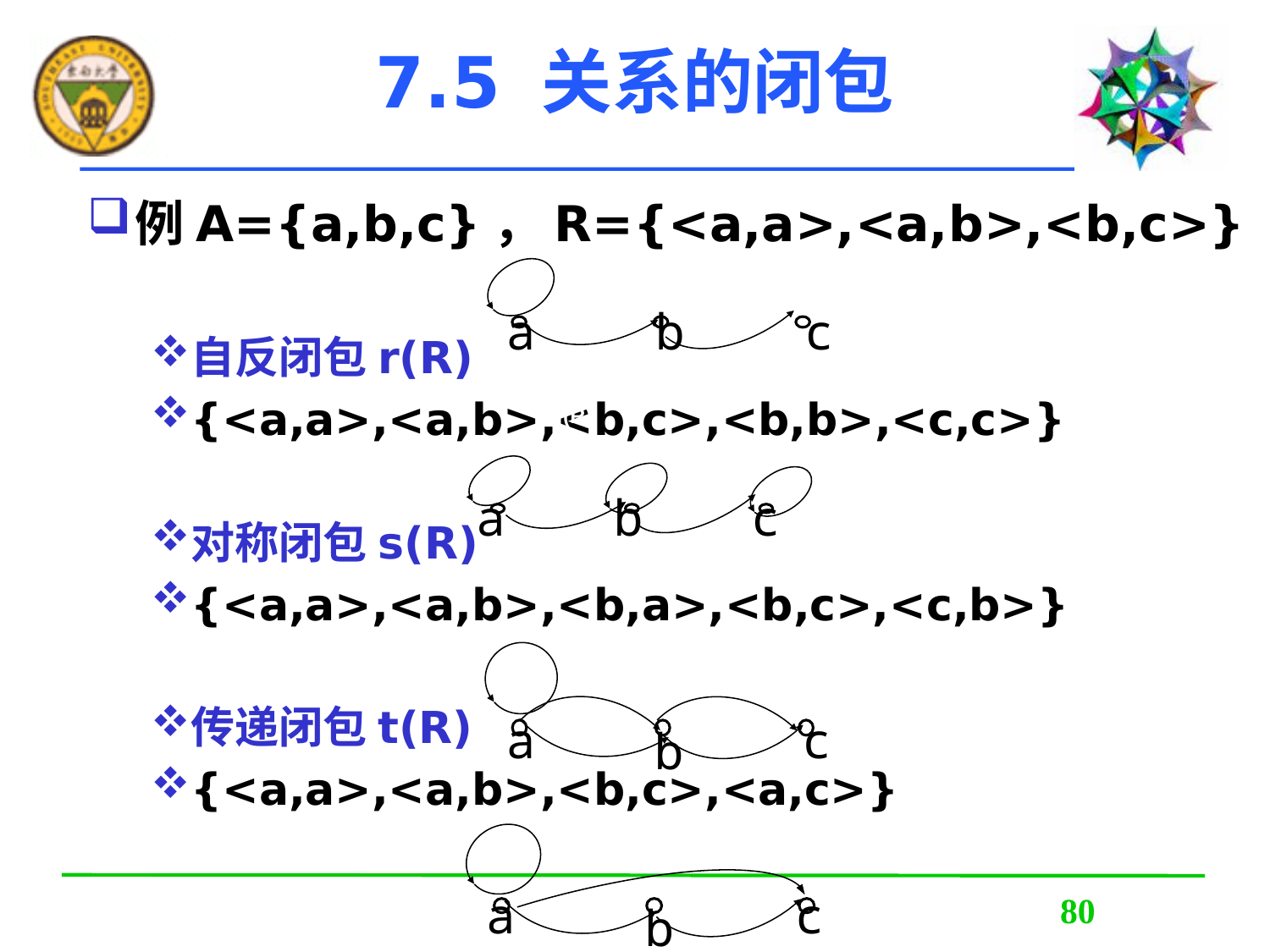

# 7.5 关系的闭包
例A={a,b,c}，R={<a,a>,<a,b>,<b,c>}

自反闭包r(R)
{<a,a>,<a,b>,<b,c>,<b,b>,<c,c>}

对称闭包s(R)
{<a,a>,<a,b>,<b,a>,<b,c>,<c,b>}

传递闭包t(R)
{<a,a>,<a,b>,<b,c>,<a,c>}

a
b
c
r(R)

a      b      c

a
b
c

a
c
b

a
c
b